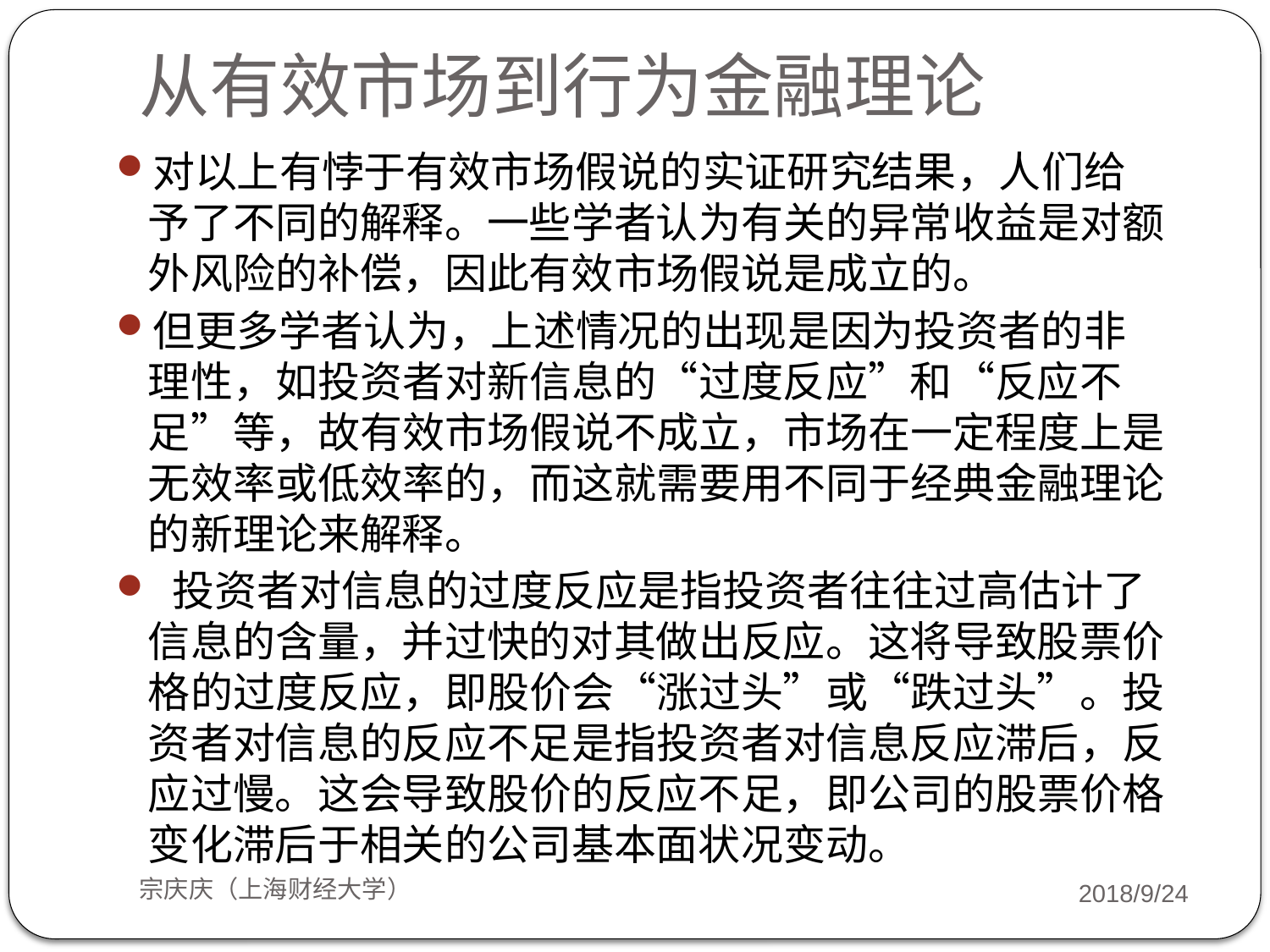

# 从有效市场到行为金融理论
对以上有悖于有效市场假说的实证研究结果，人们给予了不同的解释。一些学者认为有关的异常收益是对额外风险的补偿，因此有效市场假说是成立的。
但更多学者认为，上述情况的出现是因为投资者的非理性，如投资者对新信息的“过度反应”和“反应不足”等，故有效市场假说不成立，市场在一定程度上是无效率或低效率的，而这就需要用不同于经典金融理论的新理论来解释。
 投资者对信息的过度反应是指投资者往往过高估计了信息的含量，并过快的对其做出反应。这将导致股票价格的过度反应，即股价会“涨过头”或“跌过头”。投资者对信息的反应不足是指投资者对信息反应滞后，反应过慢。这会导致股价的反应不足，即公司的股票价格变化滞后于相关的公司基本面状况变动。
宗庆庆（上海财经大学）
2018/9/24